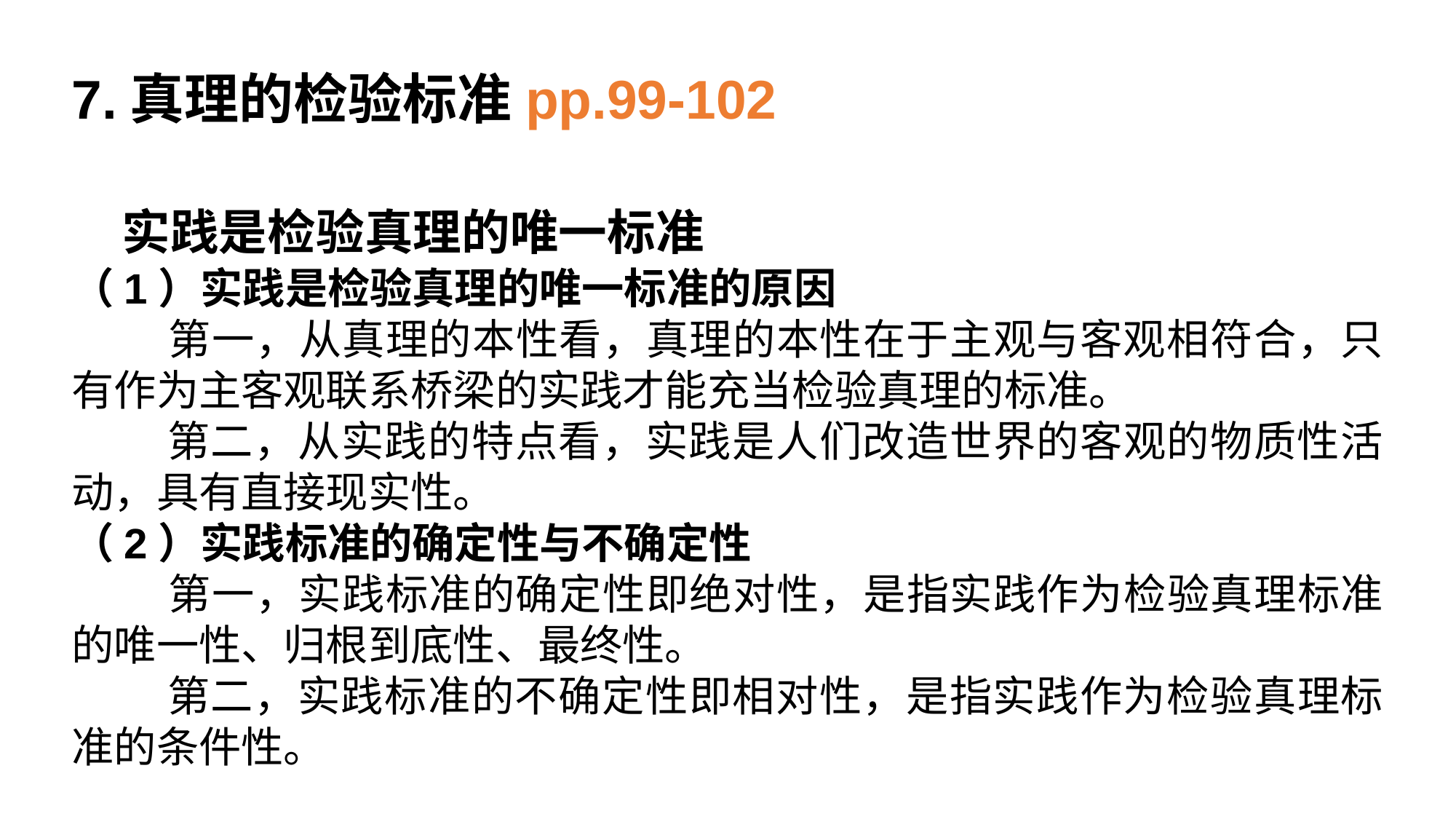

7.真理的检验标准pp.99-102

   实践是检验真理的唯一标准
（1）实践是检验真理的唯一标准的原因
        第一，从真理的本性看，真理的本性在于主观与客观相符合，只有作为主客观联系桥梁的实践才能充当检验真理的标准。
        第二，从实践的特点看，实践是人们改造世界的客观的物质性活动，具有直接现实性。
（2）实践标准的确定性与不确定性
        第一，实践标准的确定性即绝对性，是指实践作为检验真理标准的唯一性、归根到底性、最终性。
        第二，实践标准的不确定性即相对性，是指实践作为检验真理标准的条件性。